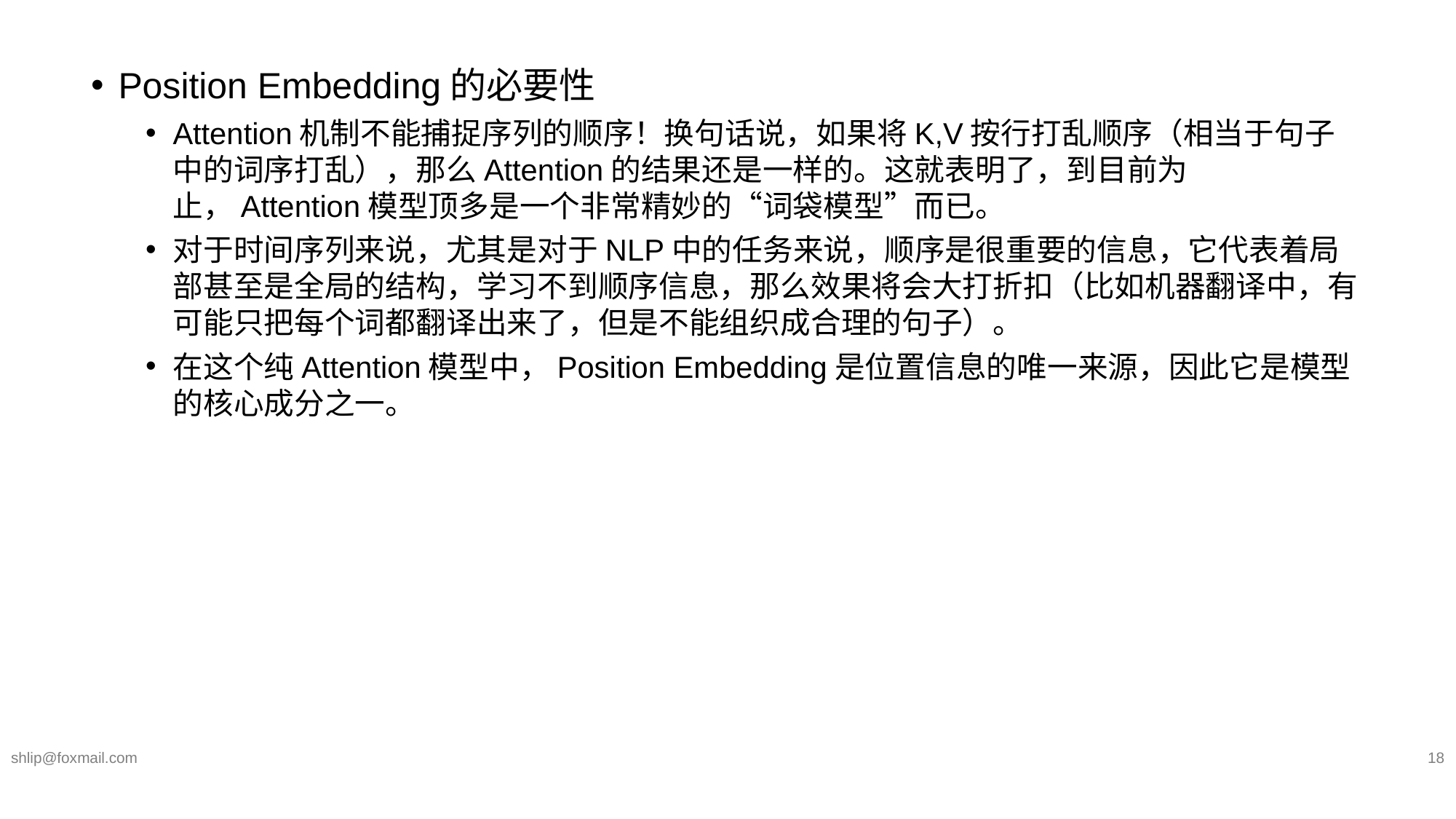

Position Embedding的必要性
Attention机制不能捕捉序列的顺序！换句话说，如果将K,V按行打乱顺序（相当于句子中的词序打乱），那么Attention的结果还是一样的。这就表明了，到目前为止，Attention模型顶多是一个非常精妙的“词袋模型”而已。
对于时间序列来说，尤其是对于NLP中的任务来说，顺序是很重要的信息，它代表着局部甚至是全局的结构，学习不到顺序信息，那么效果将会大打折扣（比如机器翻译中，有可能只把每个词都翻译出来了，但是不能组织成合理的句子）。
在这个纯Attention模型中，Position Embedding是位置信息的唯一来源，因此它是模型的核心成分之一。

shlip@foxmail.com
18